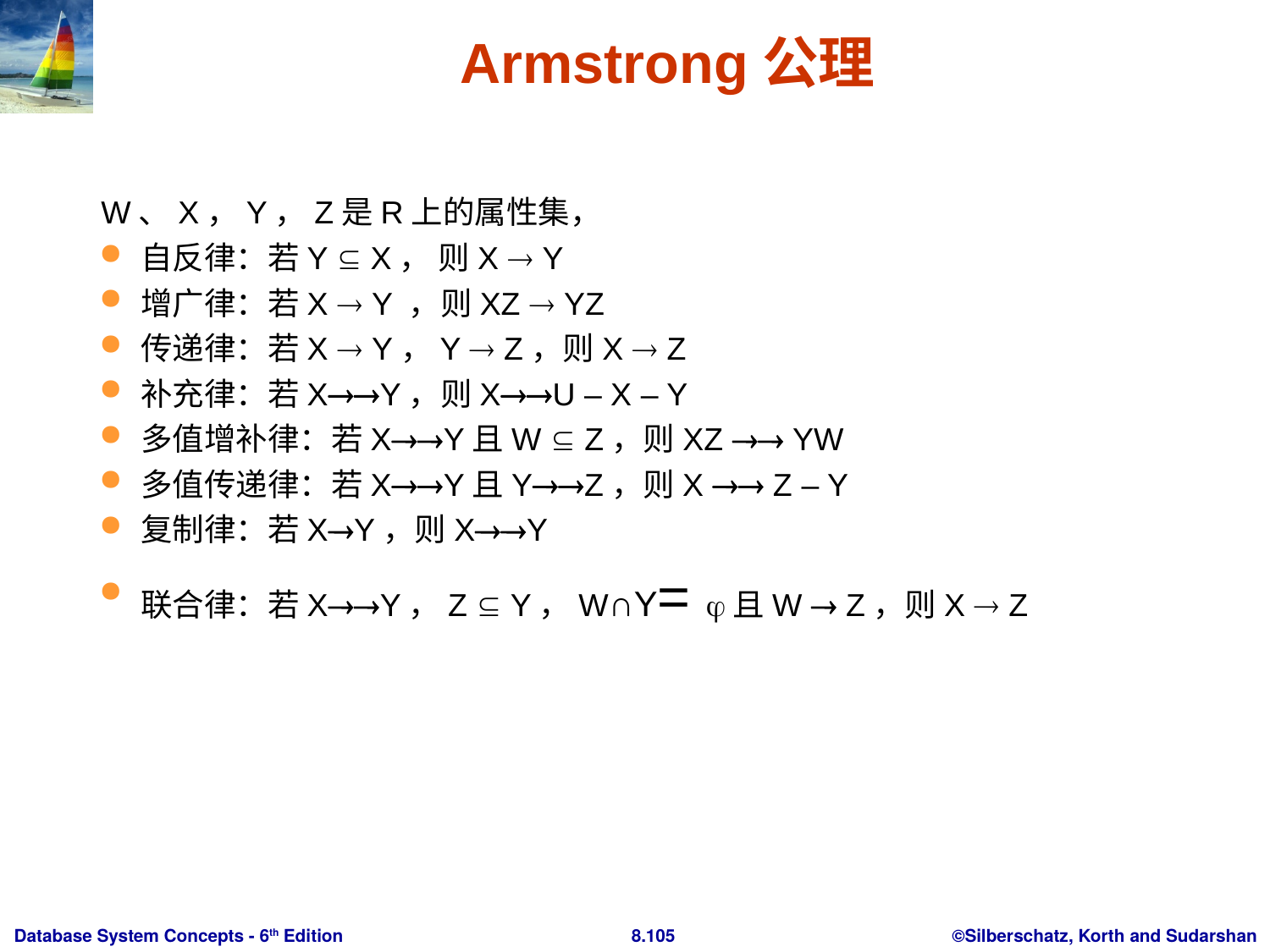

# Armstrong公理
W、X，Y，Z是R上的属性集，
自反律：若Y ⊆ X， 则X → Y
增广律：若X → Y ，则XZ → YZ
传递律：若X → Y，Y → Z，则X → Z
补充律：若X→→Y，则X→→U – X – Y
多值增补律：若X→→Y且W ⊆ Z，则XZ →→ YW
多值传递律：若X→→Y且Y→→Z，则X →→ Z – Y
复制律：若X→Y，则X→→Y
联合律：若X→→Y，Z ⊆ Y，W∩Y= ϕ且W → Z，则X → Z